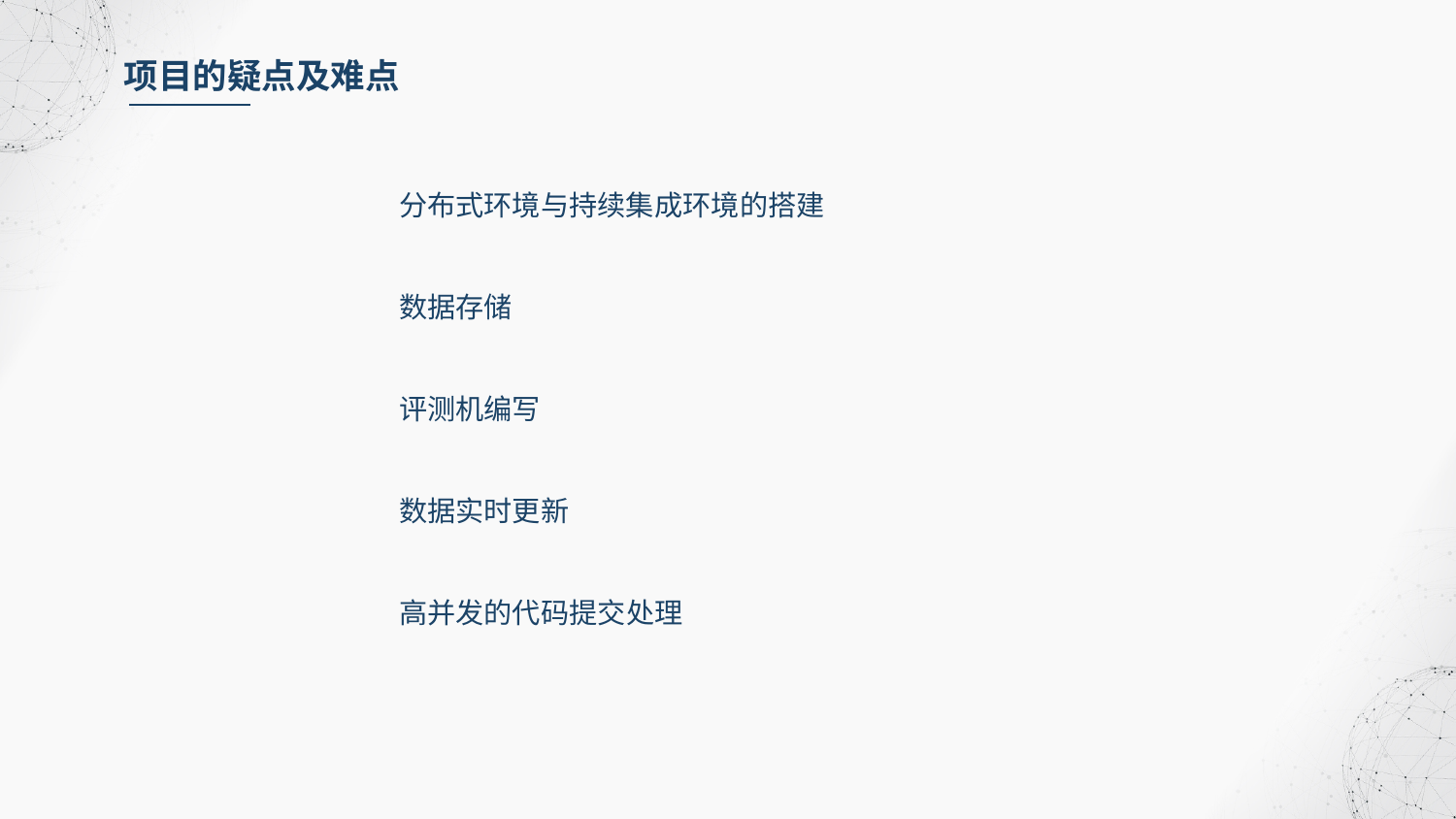

项目的疑点及难点

分布式环境与持续集成环境的搭建

数据存储

评测机编写

数据实时更新

高并发的代码提交处理